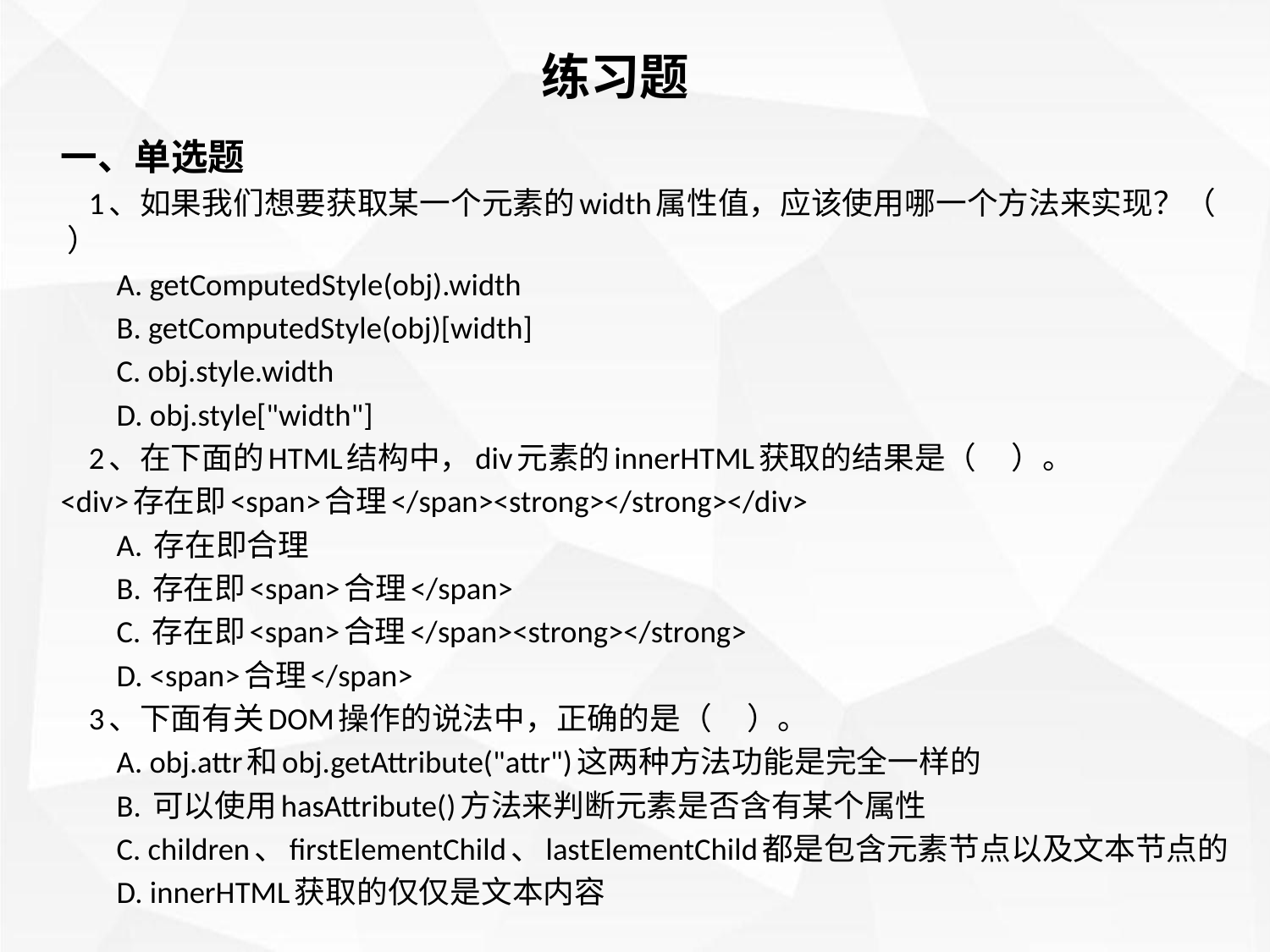

练习题
一、单选题
    1、如果我们想要获取某一个元素的width属性值，应该使用哪一个方法来实现？（     ）
        A. getComputedStyle(obj).width
        B. getComputedStyle(obj)[width]
        C. obj.style.width
        D. obj.style["width"]
    2、在下面的HTML结构中，div元素的innerHTML获取的结果是（     ）。
<div>存在即<span>合理</span><strong></strong></div>
        A. 存在即合理
        B. 存在即<span>合理</span>
        C. 存在即<span>合理</span><strong></strong>
        D. <span>合理</span>
    3、下面有关DOM操作的说法中，正确的是（     ）。
        A. obj.attr和obj.getAttribute("attr")这两种方法功能是完全一样的
        B. 可以使用hasAttribute()方法来判断元素是否含有某个属性
        C. children、firstElementChild、lastElementChild都是包含元素节点以及文本节点的
        D. innerHTML获取的仅仅是文本内容